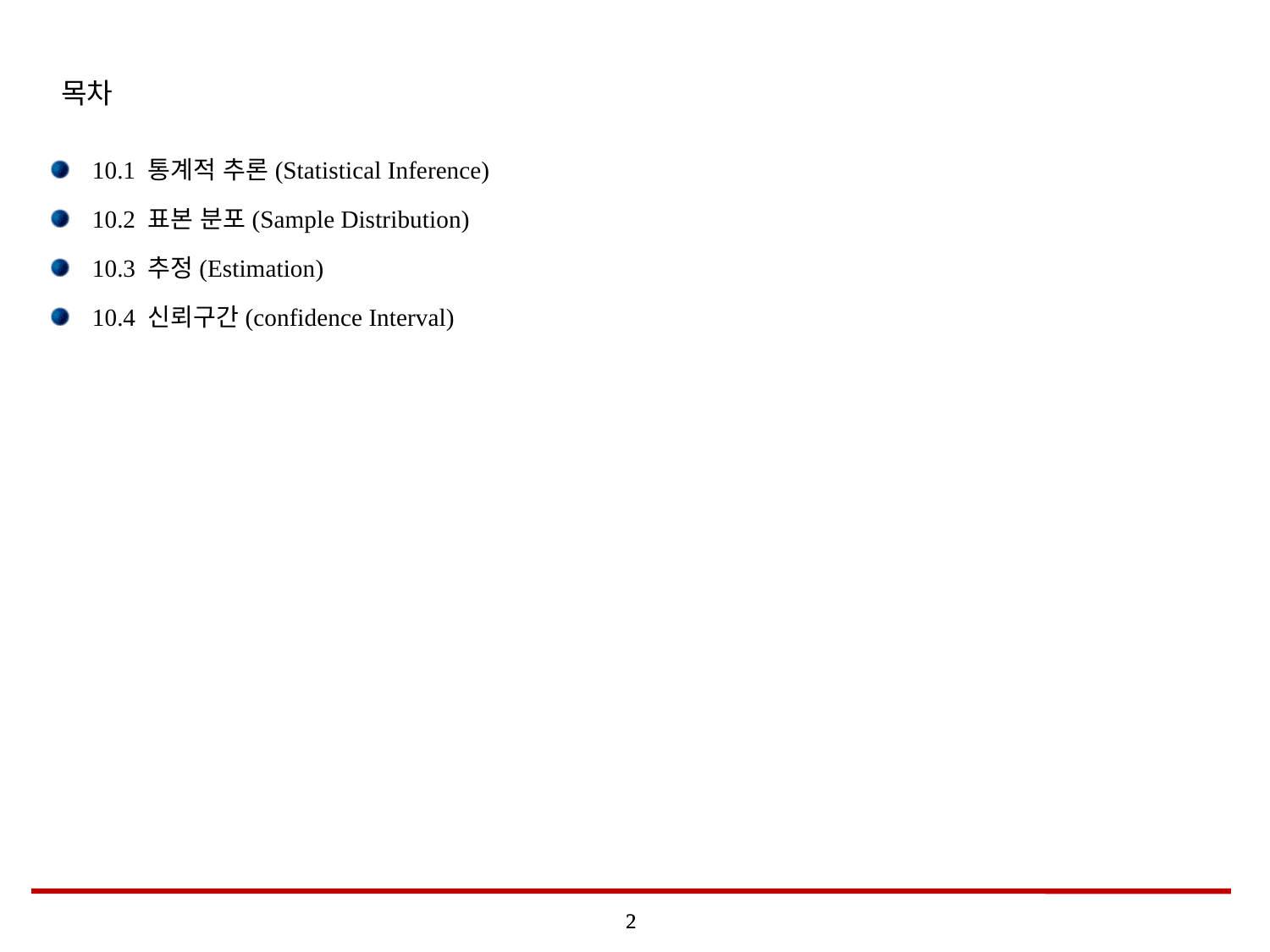

# 목차
10.1 통계적 추론(Statistical Inference)
10.2 표본 분포(Sample Distribution)
10.3 추정(Estimation)
10.4 신뢰구간(confidence Interval)